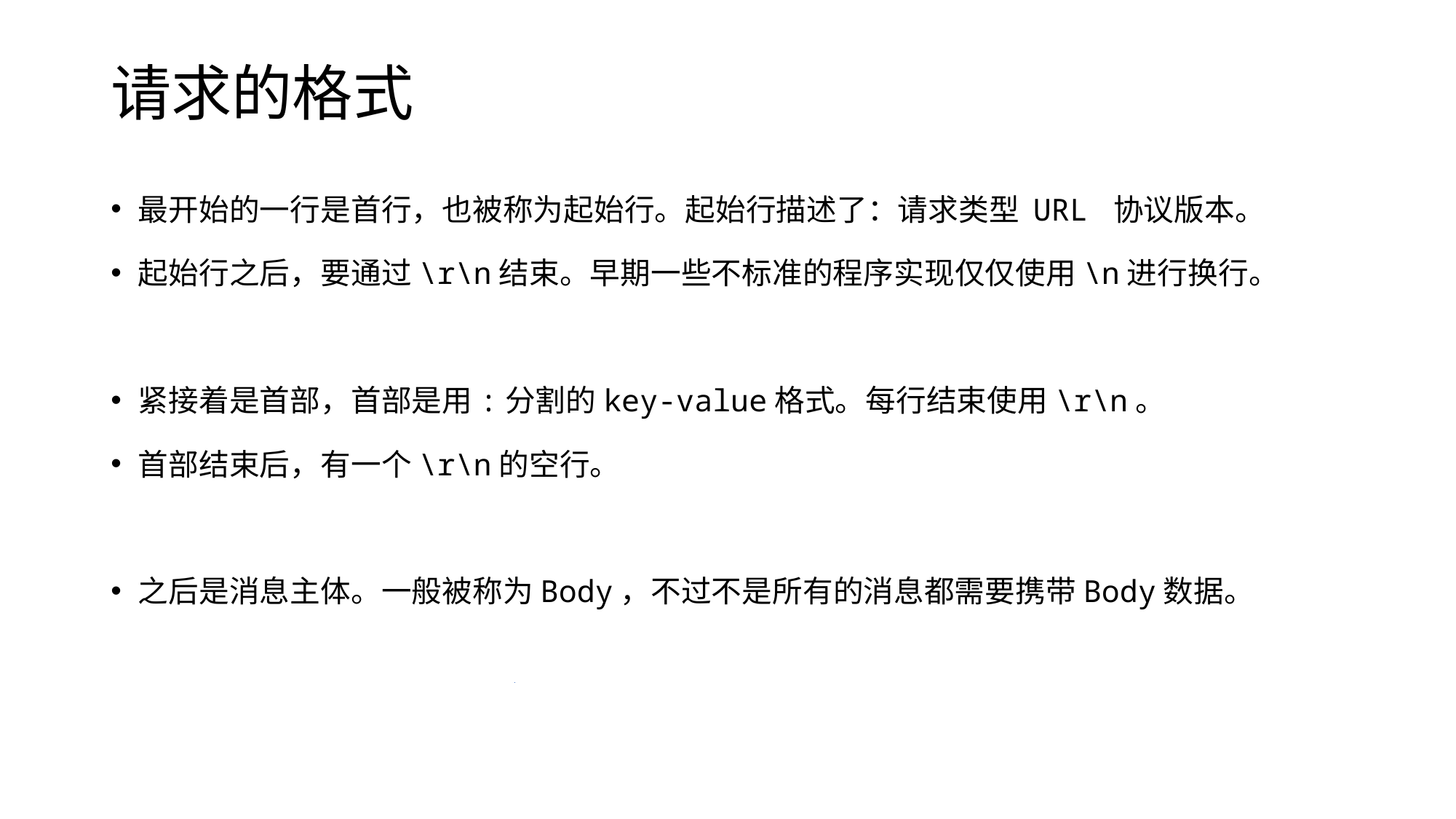

# 请求的格式
最开始的一行是首行，也被称为起始行。起始行描述了：请求类型 URL 协议版本。
起始行之后，要通过\r\n结束。早期一些不标准的程序实现仅仅使用\n进行换行。

紧接着是首部，首部是用:分割的key-value格式。每行结束使用\r\n。
首部结束后，有一个\r\n的空行。

之后是消息主体。一般被称为Body，不过不是所有的消息都需要携带Body数据。